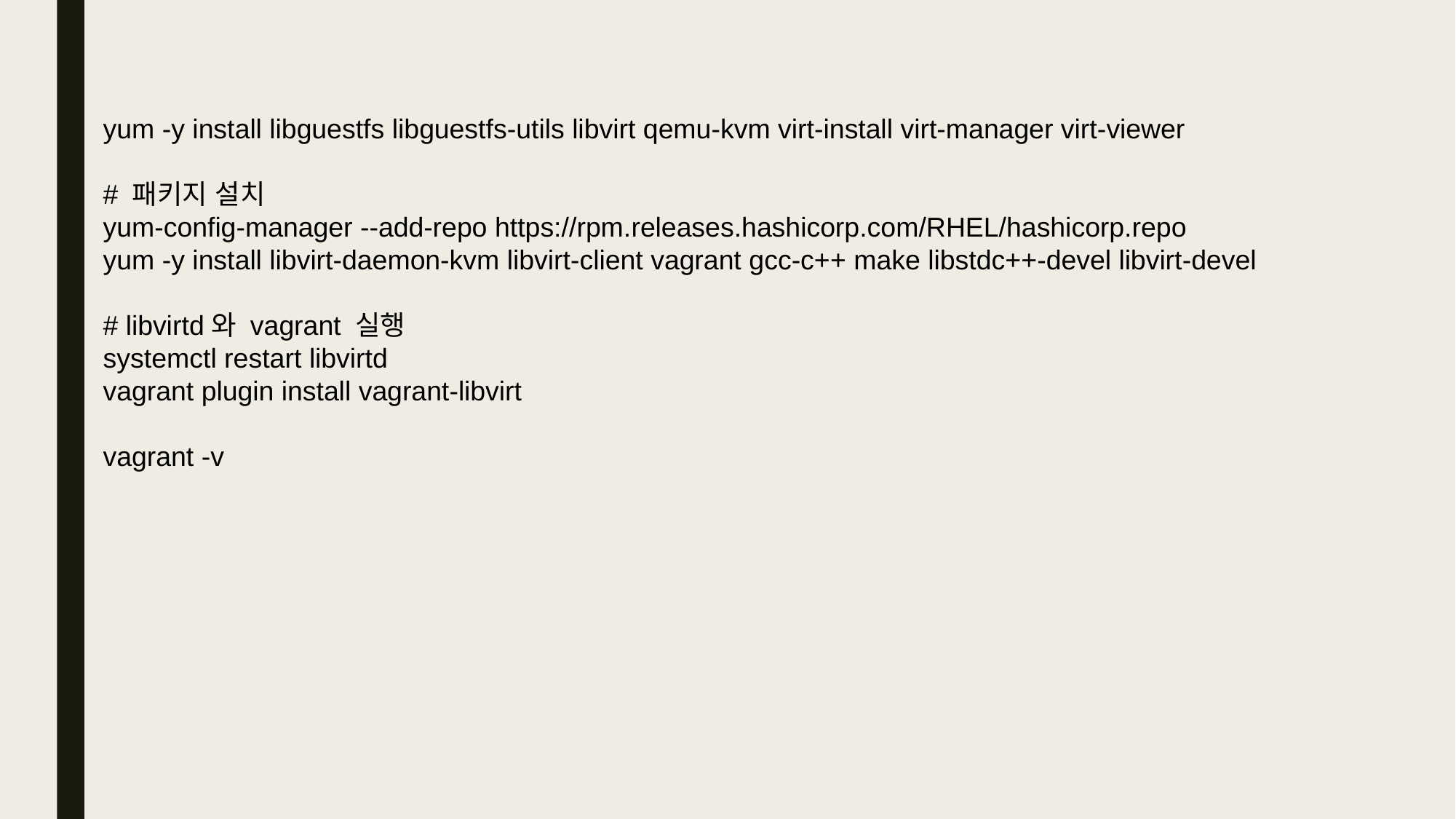

yum -y install libguestfs libguestfs-utils libvirt qemu-kvm virt-install virt-manager virt-viewer

# 패키지 설치
yum-config-manager --add-repo https://rpm.releases.hashicorp.com/RHEL/hashicorp.repo
yum -y install libvirt-daemon-kvm libvirt-client vagrant gcc-c++ make libstdc++-devel libvirt-devel

# libvirtd와 vagrant 실행
systemctl restart libvirtd
vagrant plugin install vagrant-libvirt

vagrant -v